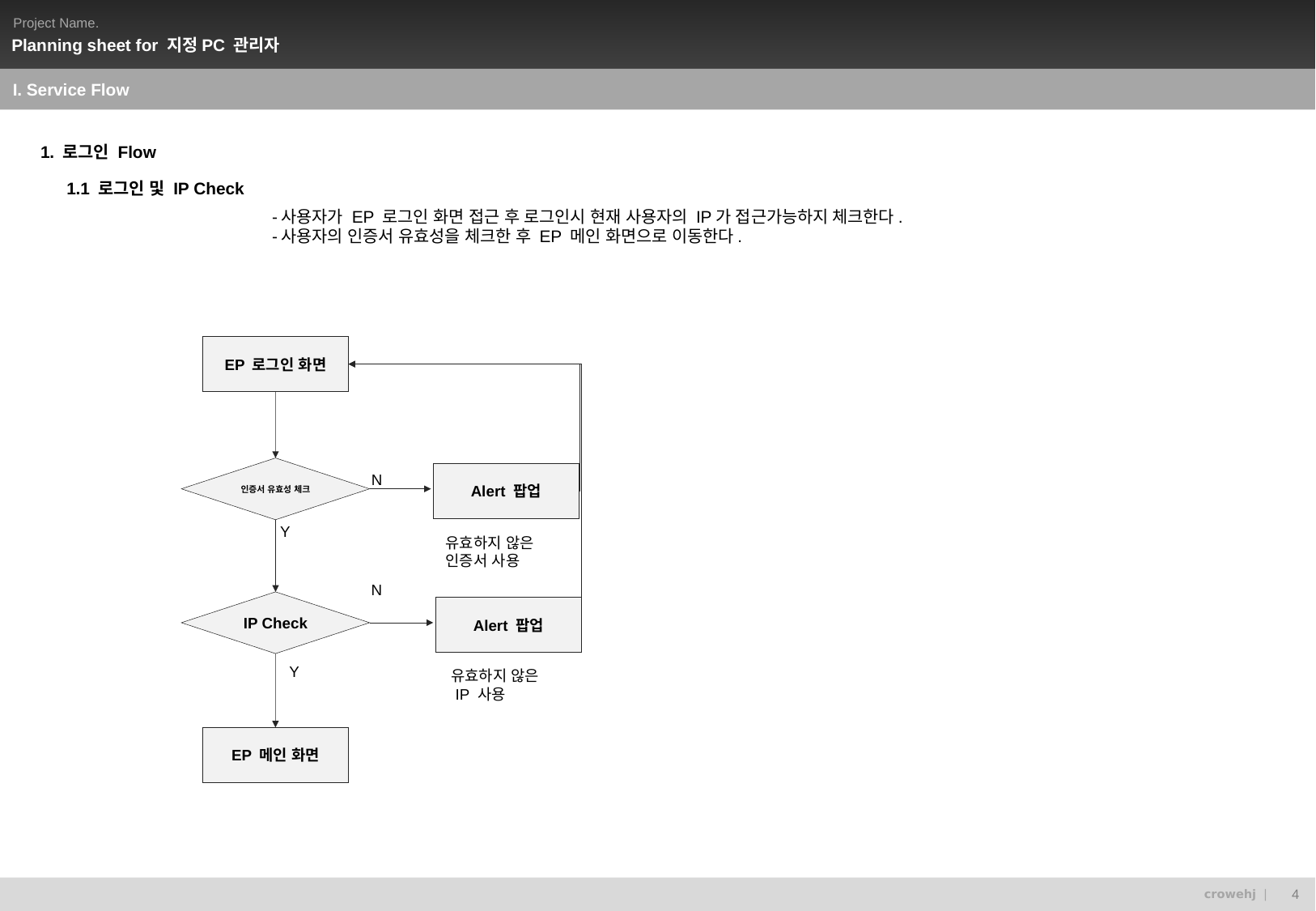

# I. Service Flow
1. 로그인 Flow
1.1 로그인 및 IP Check
-사용자가 EP 로그인 화면 접근 후 로그인시 현재 사용자의 IP가 접근가능하지 체크한다.
-사용자의 인증서 유효성을 체크한 후 EP 메인 화면으로 이동한다.
EP 로그인 화면
인증서 유효성 체크
Alert 팝업
N
Y
유효하지 않은
인증서 사용
N
IP Check
Alert 팝업
Y
유효하지 않은
 IP 사용
EP 메인 화면